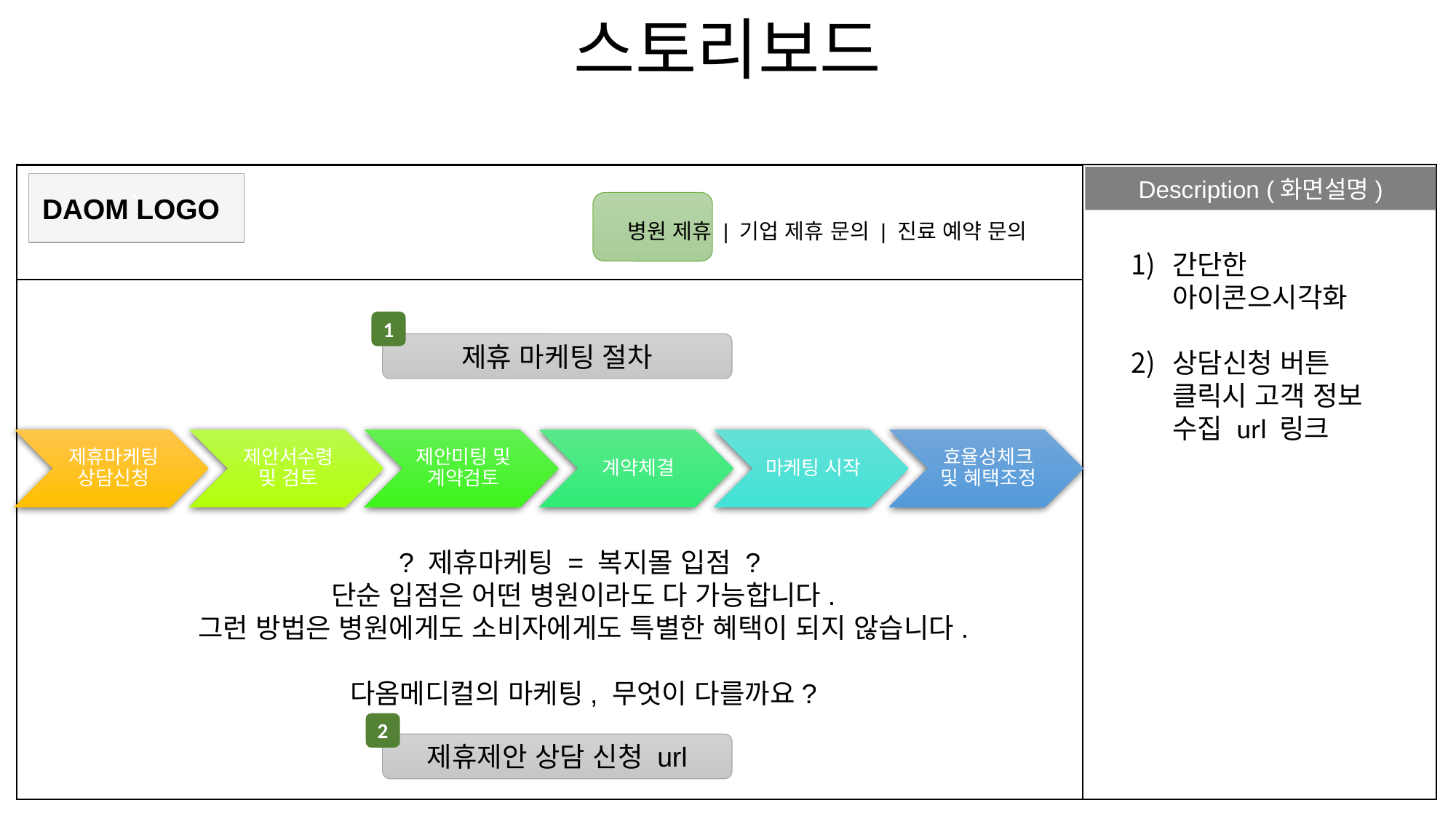

스토리보드

Description (화면설명)
`
DAOM LOGO

병원 제휴 | 기업 제휴 문의 | 진료 예약 문의
간단한 아이콘으시각화

상담신청 버튼 클릭시 고객 정보 수집 url 링크

제휴마케팅 상담신청
제안서수령 및 검토
제안미팅 및 계약검토
계약체결
마케팅 시작
효율성체크 및 혜택조정
1
제휴 마케팅 절차
? 제휴마케팅 = 복지몰 입점 ?
단순 입점은 어떤 병원이라도 다 가능합니다.
그런 방법은 병원에게도 소비자에게도 특별한 혜택이 되지 않습니다.

다옴메디컬의 마케팅, 무엇이 다를까요?
2
제휴제안 상담 신청 url